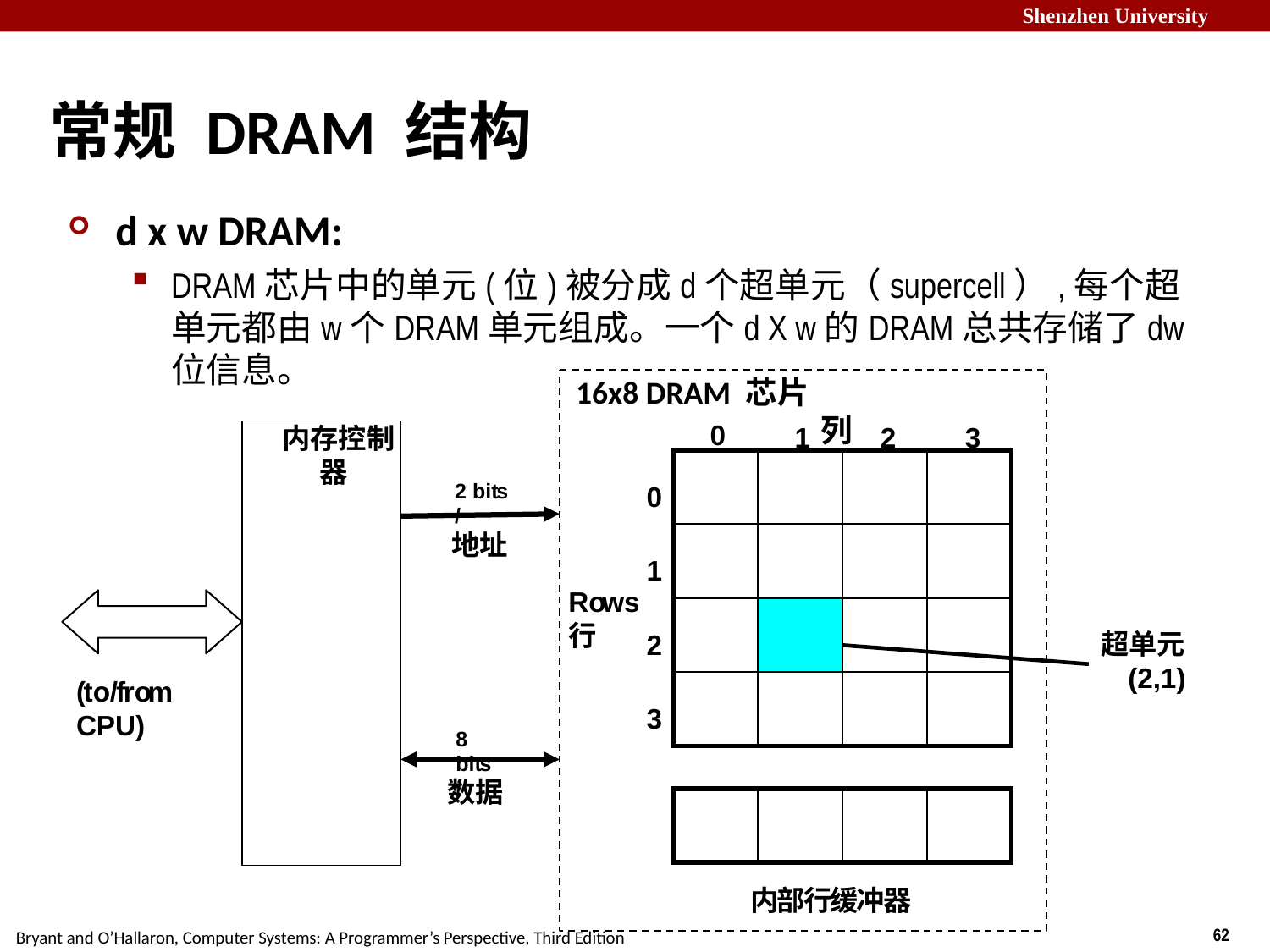

# 常规 DRAM 结构
d x w DRAM:
DRAM芯片中的单元(位)被分成d个超单元（supercell）,每个超单元都由w个DRAM单元组成。一个d X w的DRAM总共存储了dw位信息。
16x8 DRAM 芯片
                                 列

0
1
2
3

内存控制器
|  |  |  |  |
| --- | --- | --- | --- |
|  |  |  |  |
|  |  |  |  |
|  |  |  |  |
2 bits
/
地址
0

1
Rows行

超单元 (2,1)
2

(to/from CPU)
3
8 bits
/

数据
|  |  |  |  |
| --- | --- | --- | --- |
内部行缓冲器